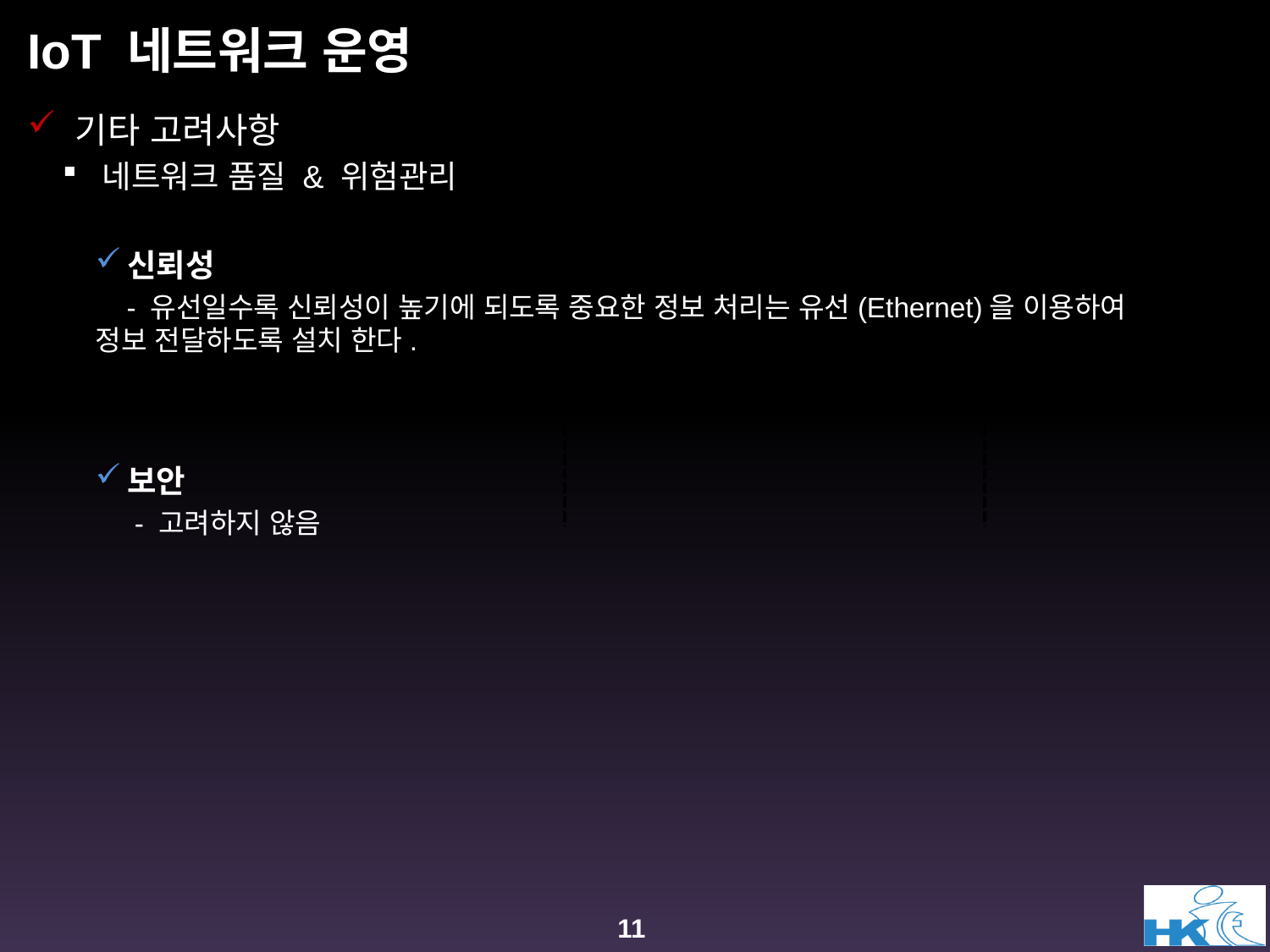

# IoT 네트워크 운영
기타 고려사항
네트워크 품질 & 위험관리

신뢰성
    - 유선일수록 신뢰성이 높기에 되도록 중요한 정보 처리는 유선(Ethernet)을 이용하여 	정보 전달하도록 설치 한다.

보안
     - 고려하지 않음

11